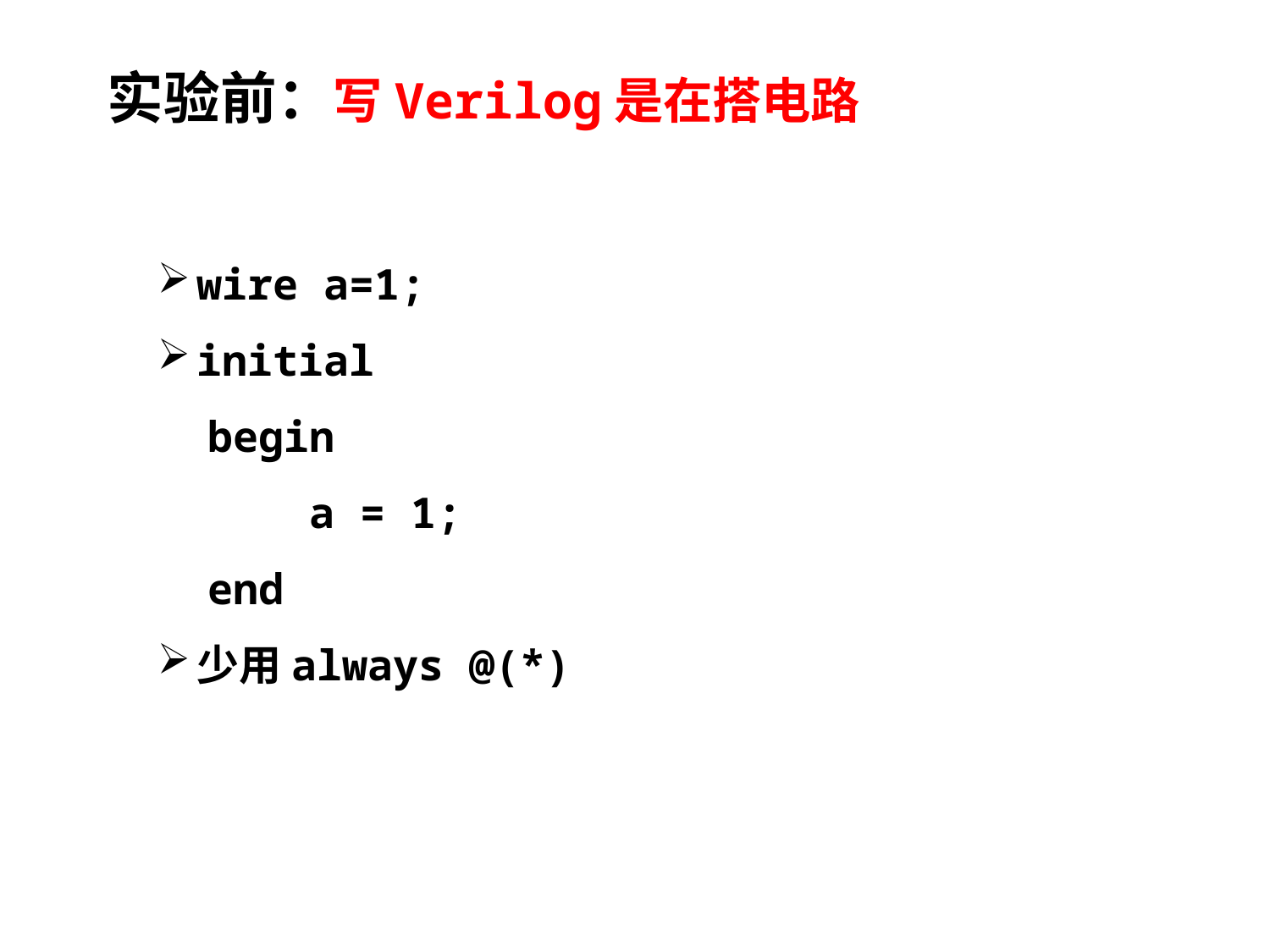

实验前：写Verilog是在搭电路
wire a=1;
initial
  begin
      a = 1;
  end
少用always @(*)